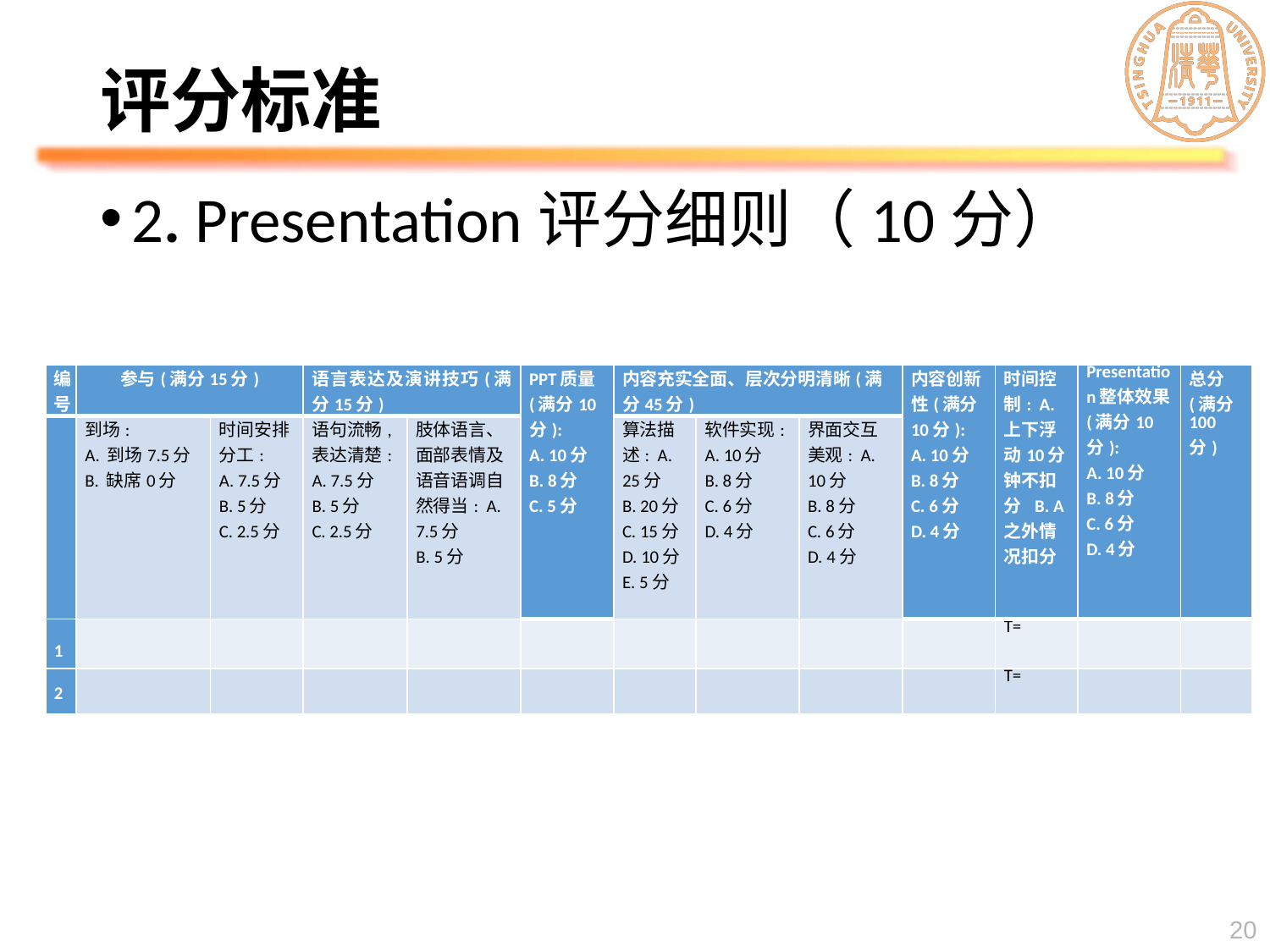

# 评分标准
2. Presentation评分细则（10分）

| 编号 | 参与(满分15分) |  | 语言表达及演讲技巧(满分15分) |  | PPT质量(满分10分): A. 10分 B. 8分 C. 5分 | 内容充实全面、层次分明清晰(满分45分) |  |  | 内容创新性(满分10分): A. 10分 B. 8分 C. 6分 D. 4分 | 时间控制: A. 上下浮动10分钟不扣分 B. A之外情况扣分 | Presentation整体效果(满分10分): A. 10分 B. 8分 C. 6分 D. 4分 | 总分(满分100分) |
| --- | --- | --- | --- | --- | --- | --- | --- | --- | --- | --- | --- | --- |
|  | 到场: A. 到场7.5分 B. 缺席0分 | 时间安排分工: A. 7.5分 B. 5分 C. 2.5分 | 语句流畅,表达清楚: A. 7.5分 B. 5分 C. 2.5分 | 肢体语言、面部表情及语音语调自然得当: A. 7.5分 B. 5分 |  | 算法描述: A. 25分 B. 20分 C. 15分 D. 10分 E. 5分 | 软件实现: A. 10分 B. 8分 C. 6分 D. 4分 | 界面交互美观: A. 10分 B. 8分 C. 6分 D. 4分 |  |  |  |  |
| 1 |  |  |  |  |  |  |  |  |  | T= |  |  |
| 2 |  |  |  |  |  |  |  |  |  | T= |  |  |
20